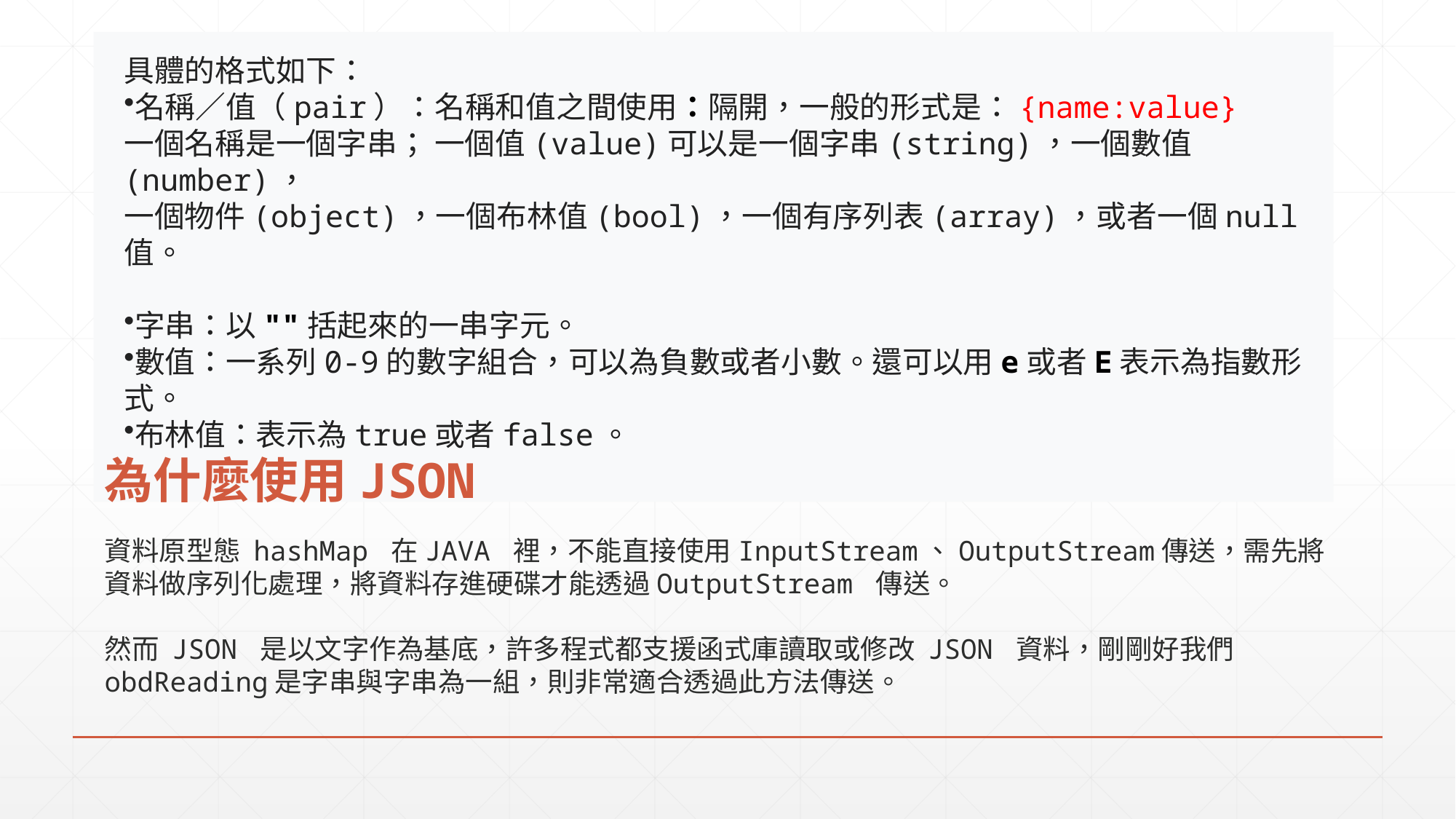

# 補充資料 JSON是啥
具體的格式如下：
名稱／值（pair）：名稱和值之間使用：隔開，一般的形式是：{name:value}
一個名稱是一個字串； 一個值(value)可以是一個字串(string)，一個數值(number)，
一個物件(object)，一個布林值(bool)，一個有序列表(array)，或者一個null值。

字串：以""括起來的一串字元。
數值：一系列0-9的數字組合，可以為負數或者小數。還可以用e或者E表示為指數形式。
布林值：表示為true或者false。

為什麼使用JSON
資料原型態 hashMap 在JAVA 裡，不能直接使用InputStream、OutputStream傳送，需先將資料做序列化處理，將資料存進硬碟才能透過OutputStream 傳送。

然而 JSON 是以文字作為基底，許多程式都支援函式庫讀取或修改 JSON 資料，剛剛好我們obdReading是字串與字串為一組，則非常適合透過此方法傳送。